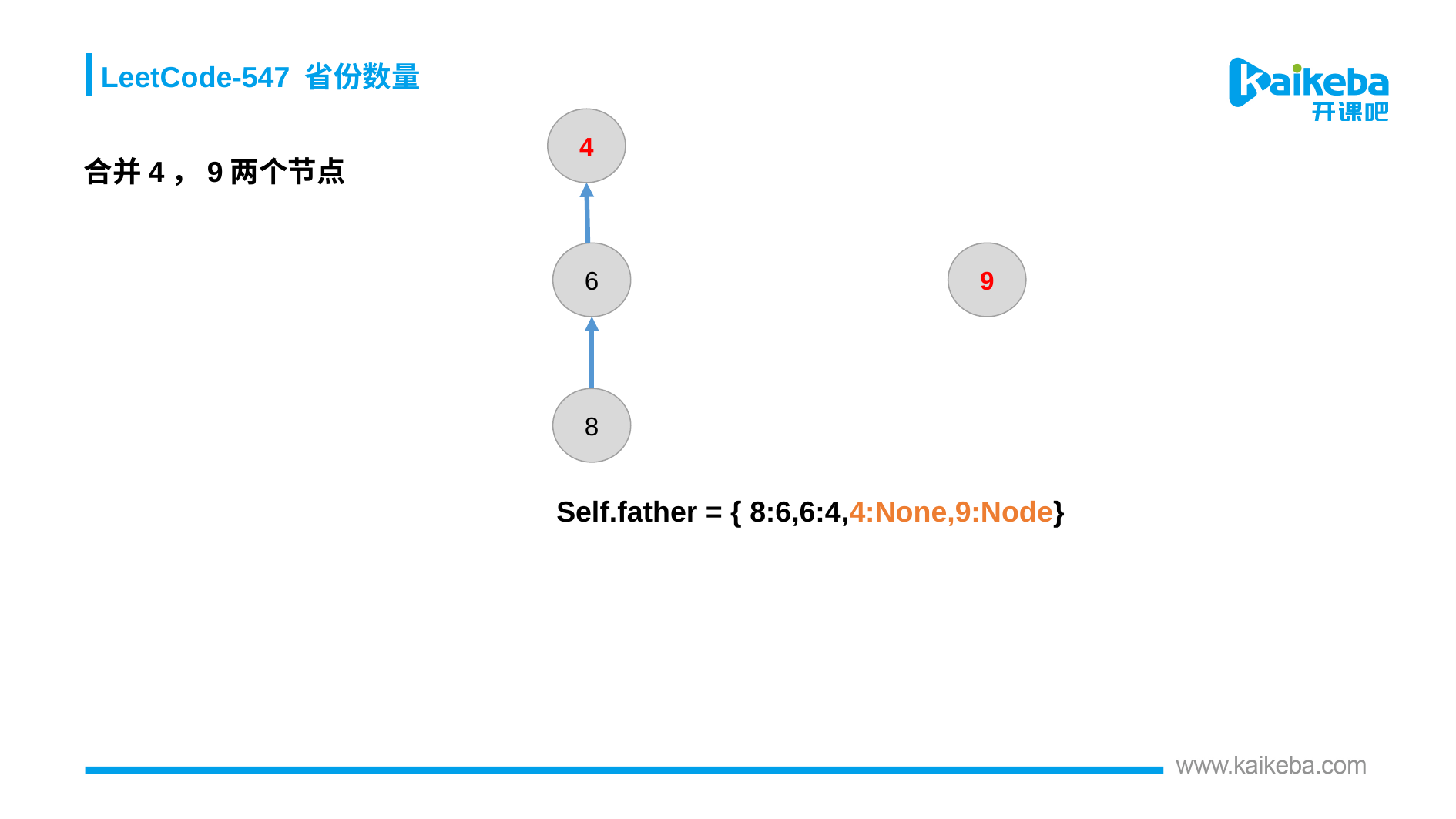

LeetCode-547 省份数量
4
合并4，9两个节点
6
9
8
Self.father = { 8:6,6:4,4:None,9:Node}